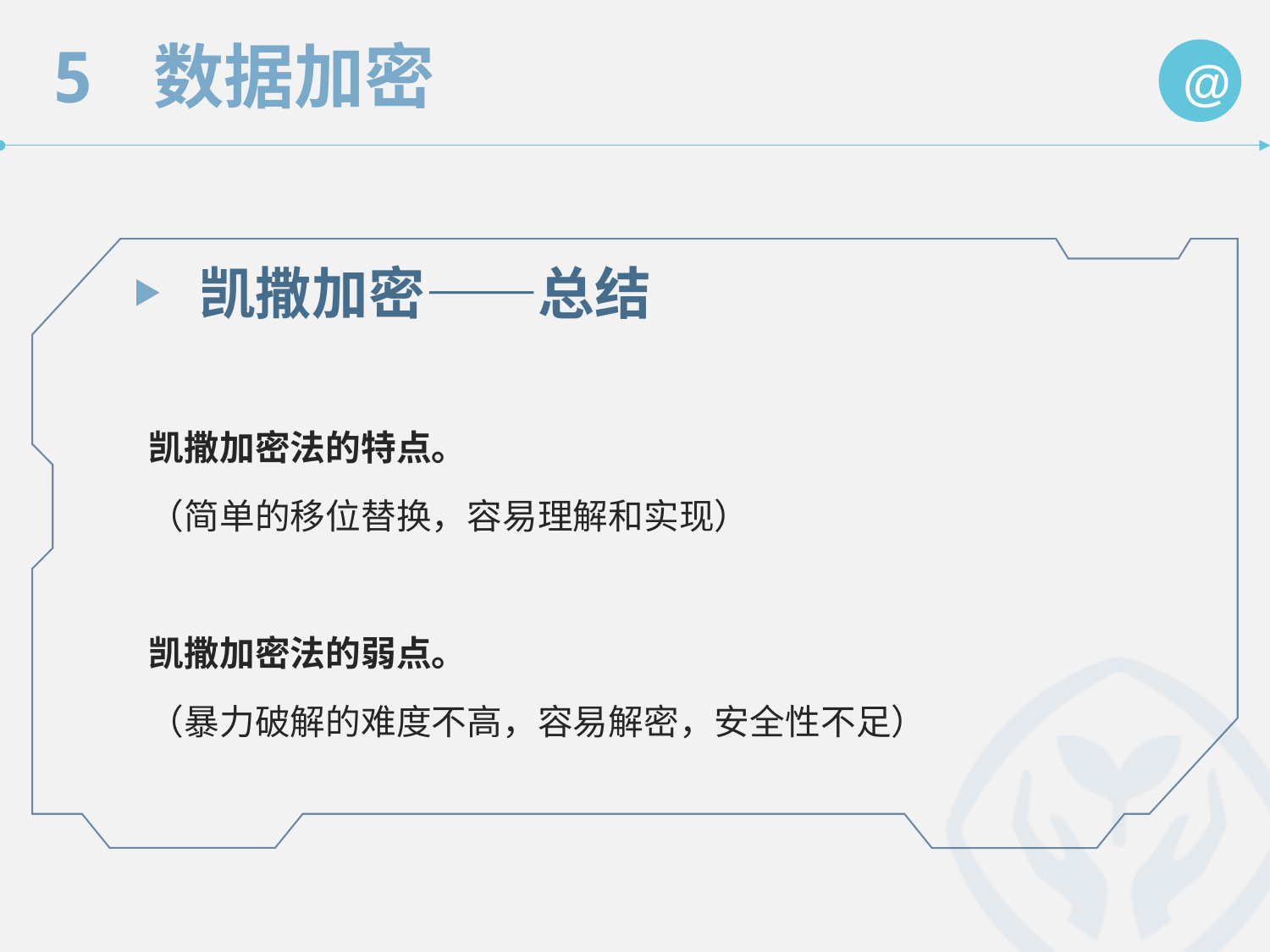

凯撒加密——总结

凯撒加密法的特点。
（简单的移位替换，容易理解和实现）

凯撒加密法的弱点。
（暴力破解的难度不高，容易解密，安全性不足）